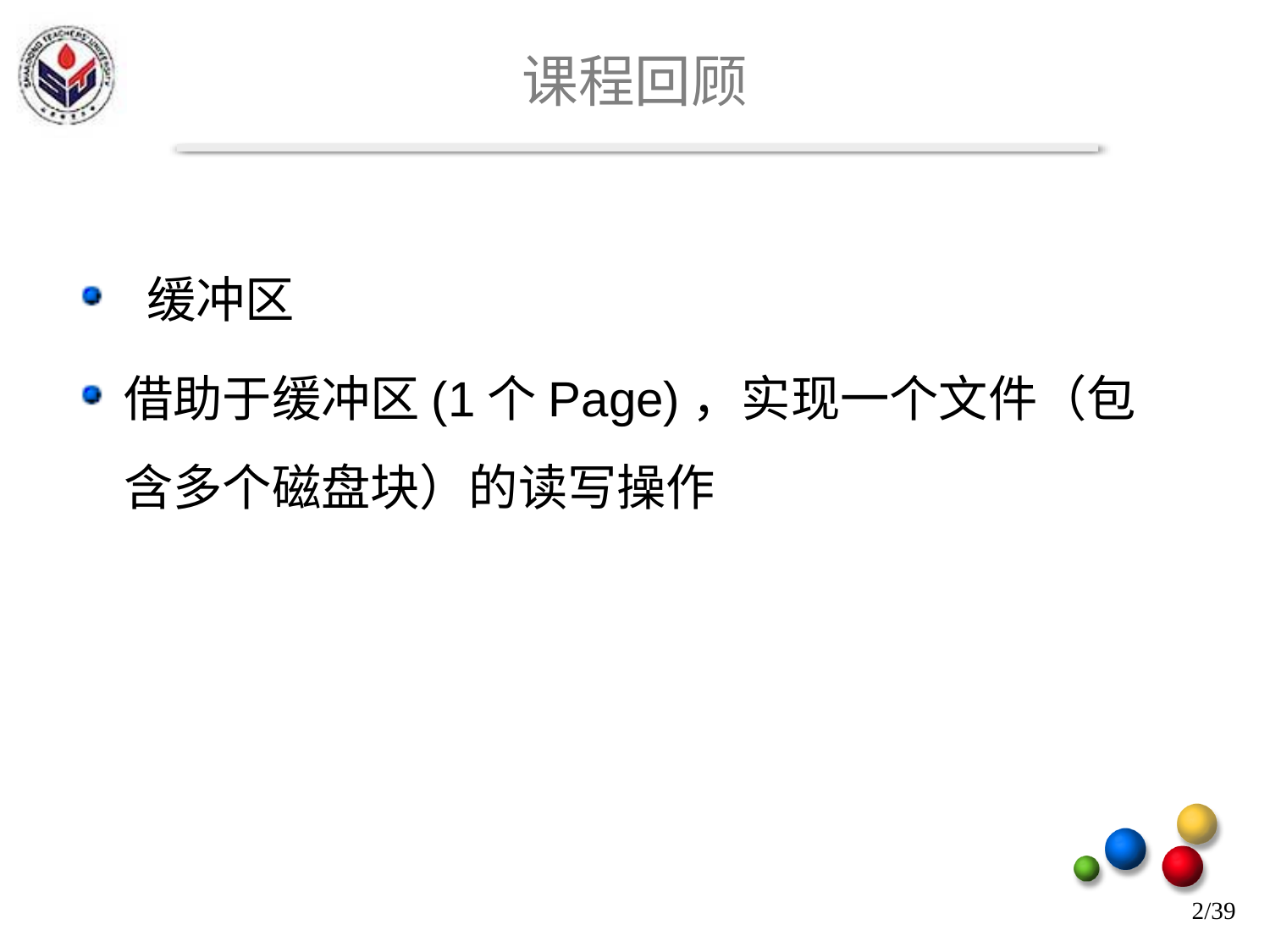

# 课程回顾
 缓冲区
借助于缓冲区(1个Page)，实现一个文件（包含多个磁盘块）的读写操作

2/39